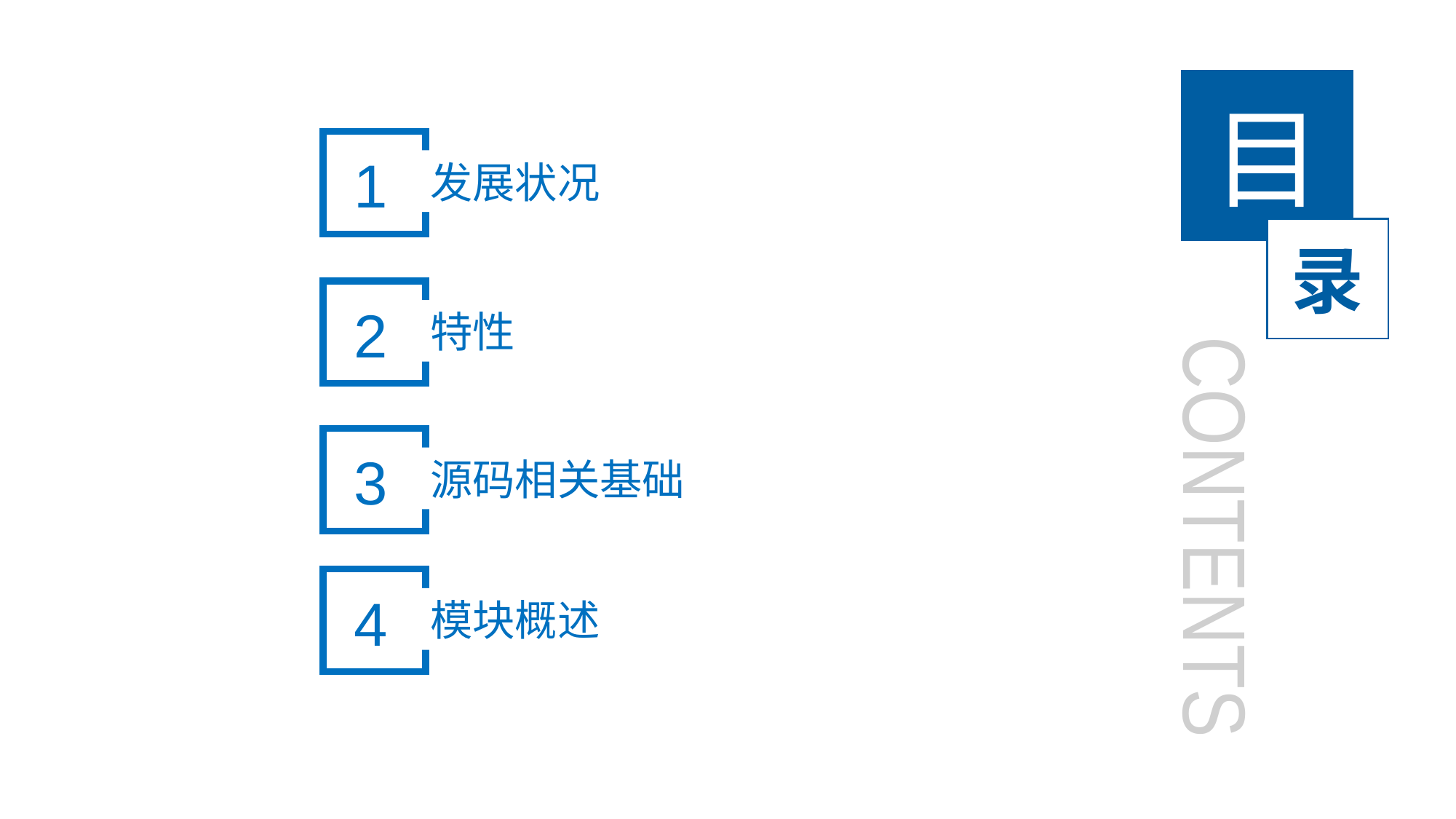

目

1
发展状况
录

2
特性
CONTENTS

3
源码相关基础

4
模块概述